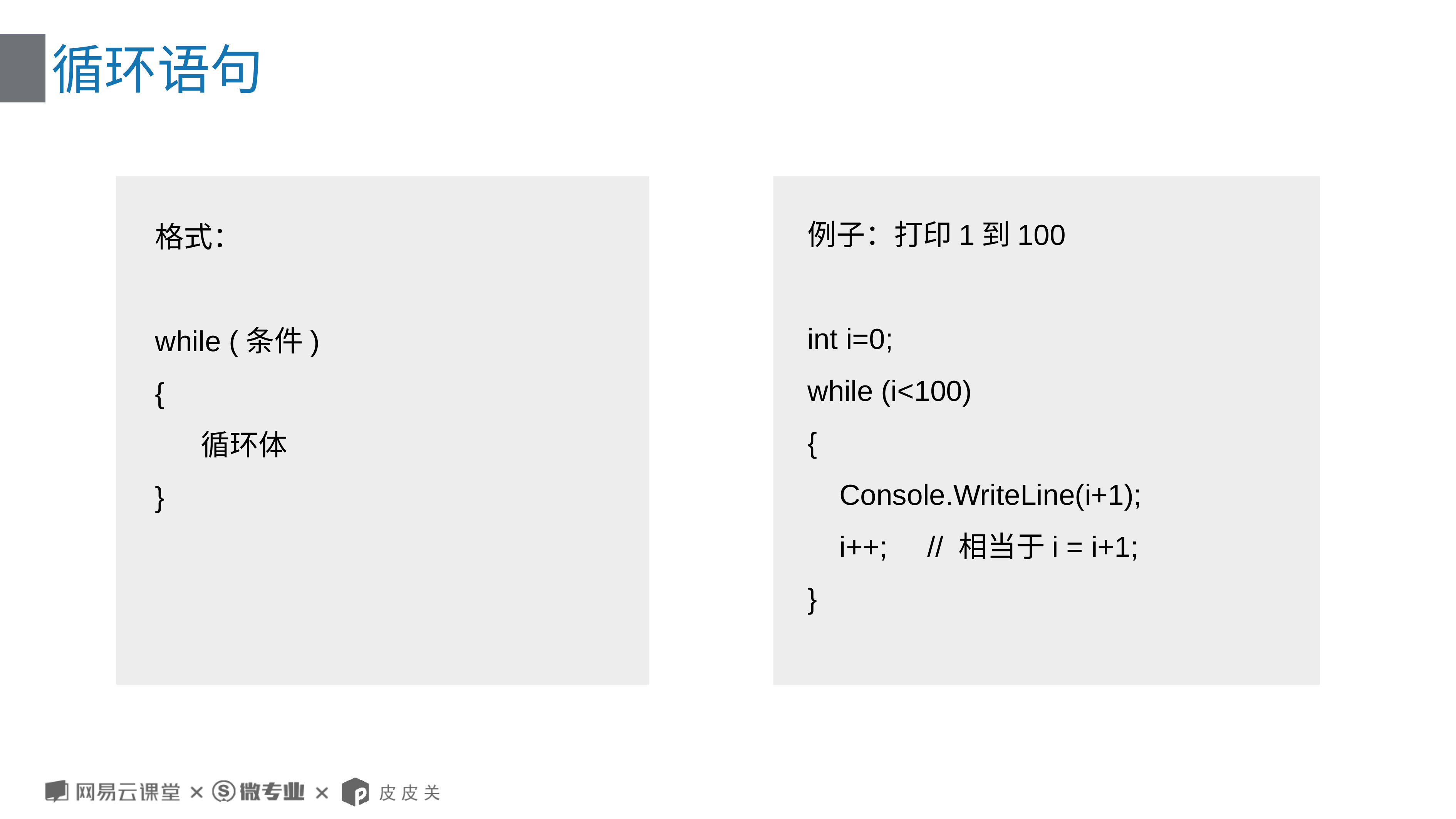

# 循环语句

例子：打印1到100

int i=0;
while (i<100)
{
    Console.WriteLine(i+1);
    i++;     // 相当于i = i+1;
}

格式：

while (条件)
{
      循环体
}